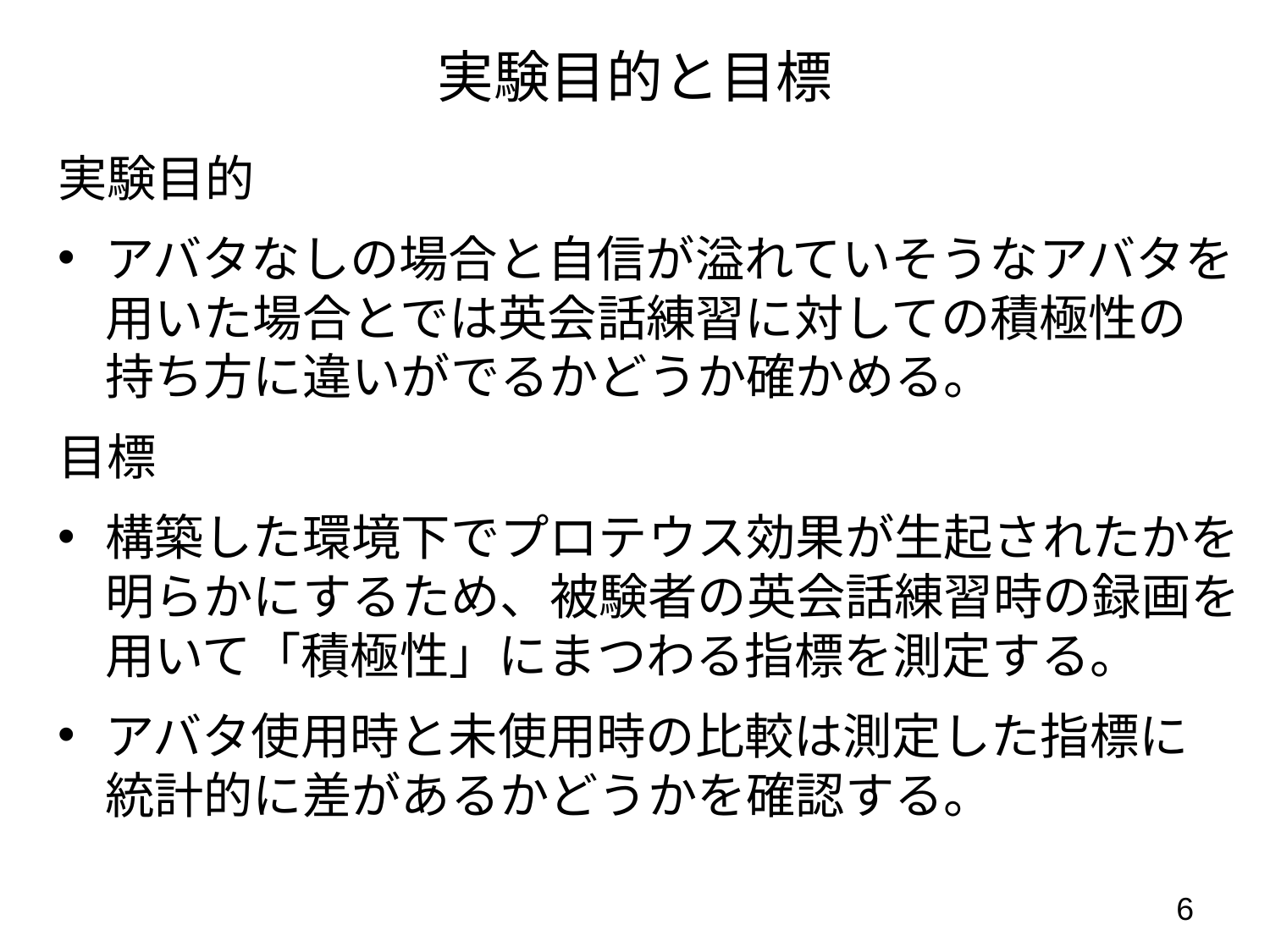

# 実験目的と目標
実験目的
アバタなしの場合と自信が溢れていそうなアバタを用いた場合とでは英会話練習に対しての積極性の
持ち方に違いがでるかどうか確かめる。
目標
構築した環境下でプロテウス効果が生起されたかを明らかにするため、被験者の英会話練習時の録画を用いて「積極性」にまつわる指標を測定する。
アバタ使用時と未使用時の比較は測定した指標に
統計的に差があるかどうかを確認する。
6